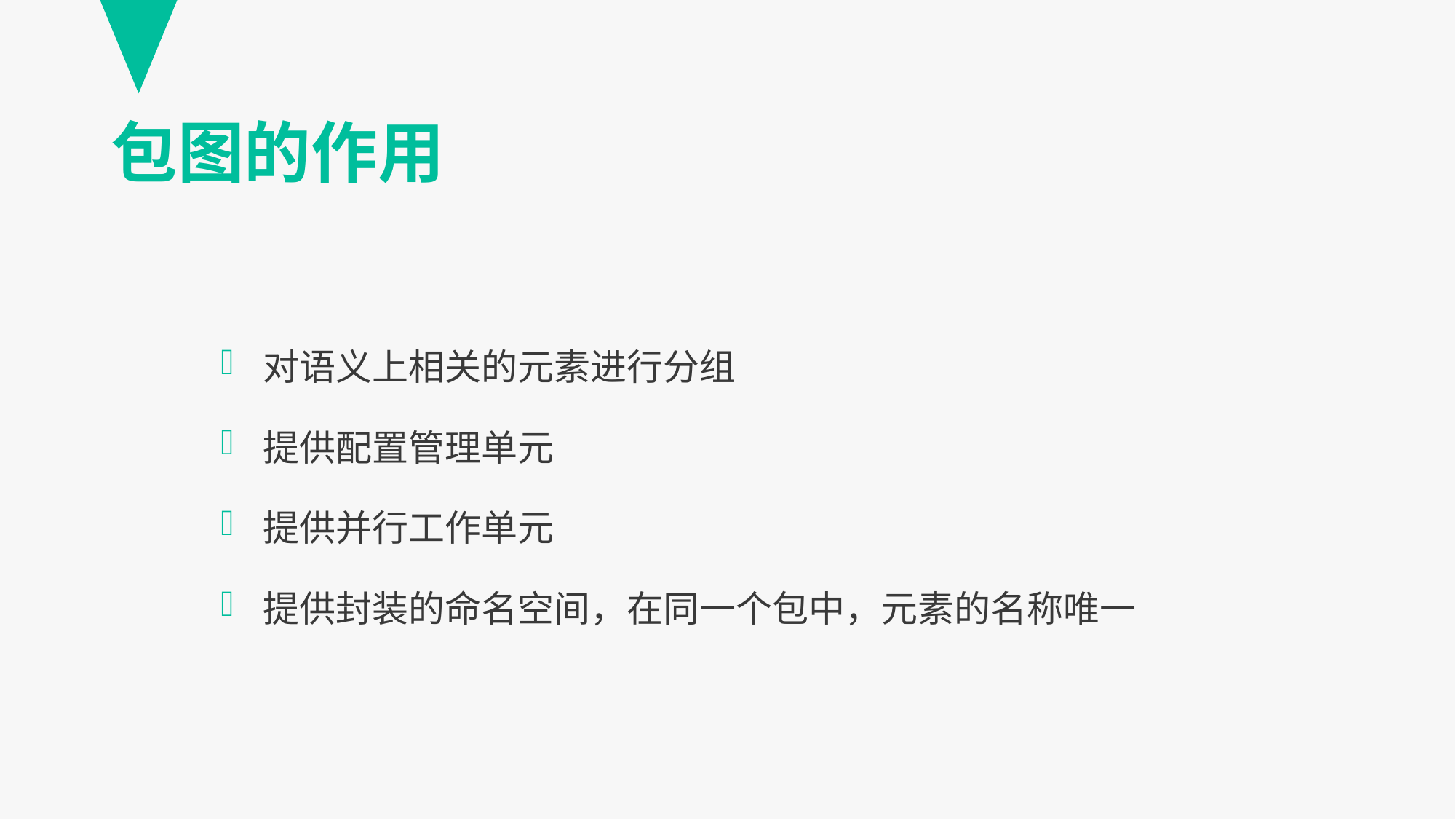

# 包图的作用
对语义上相关的元素进行分组
提供配置管理单元
提供并行工作单元
提供封装的命名空间，在同一个包中，元素的名称唯一